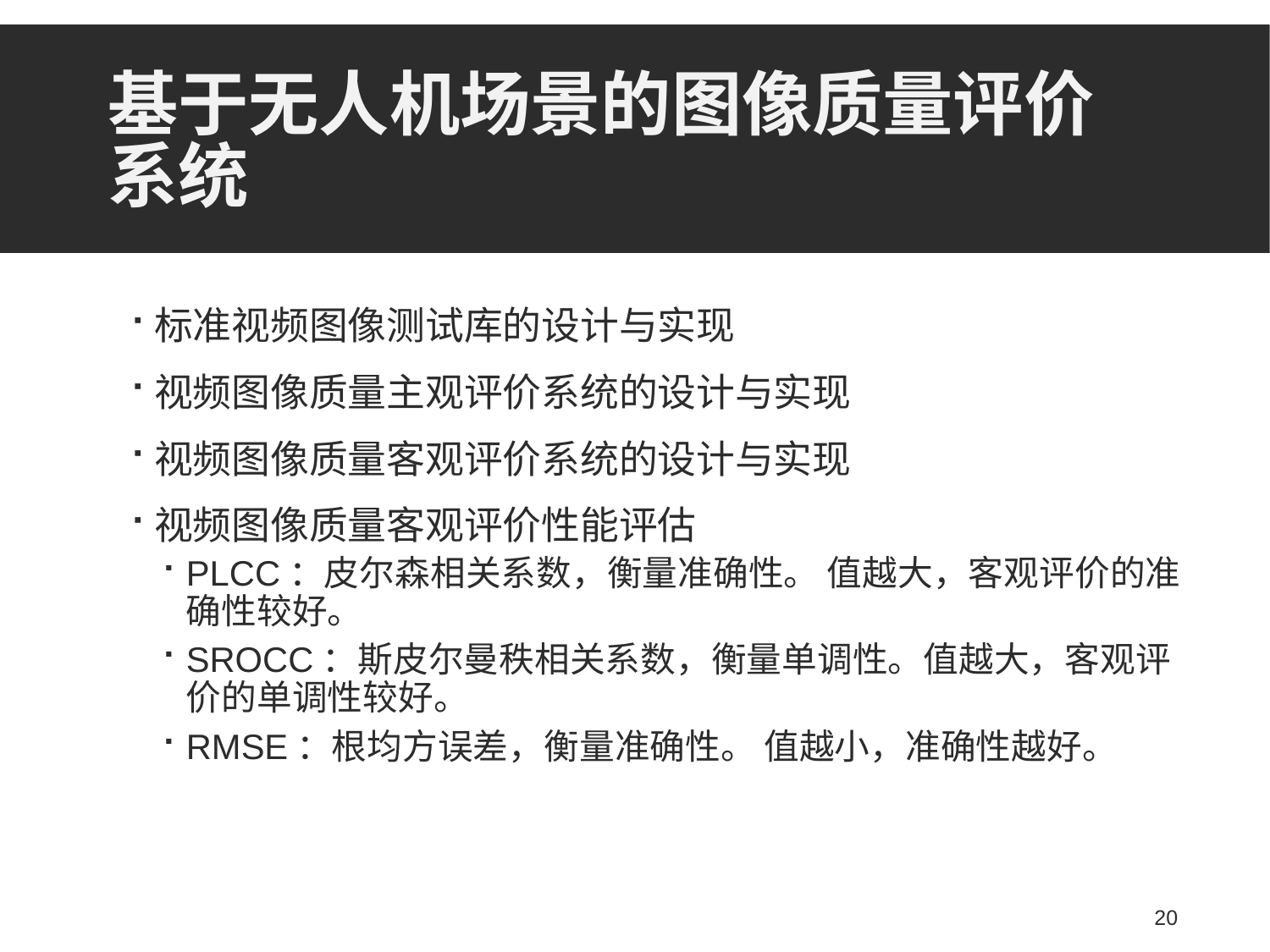

# 基于无人机场景的图像质量评价系统

标准视频图像测试库的设计与实现
视频图像质量主观评价系统的设计与实现
视频图像质量客观评价系统的设计与实现
视频图像质量客观评价性能评估
PLCC：皮尔森相关系数，衡量准确性。 值越大，客观评价的准确性较好。
SROCC：斯皮尔曼秩相关系数，衡量单调性。值越大，客观评价的单调性较好。
RMSE：根均方误差，衡量准确性。 值越小，准确性越好。
20